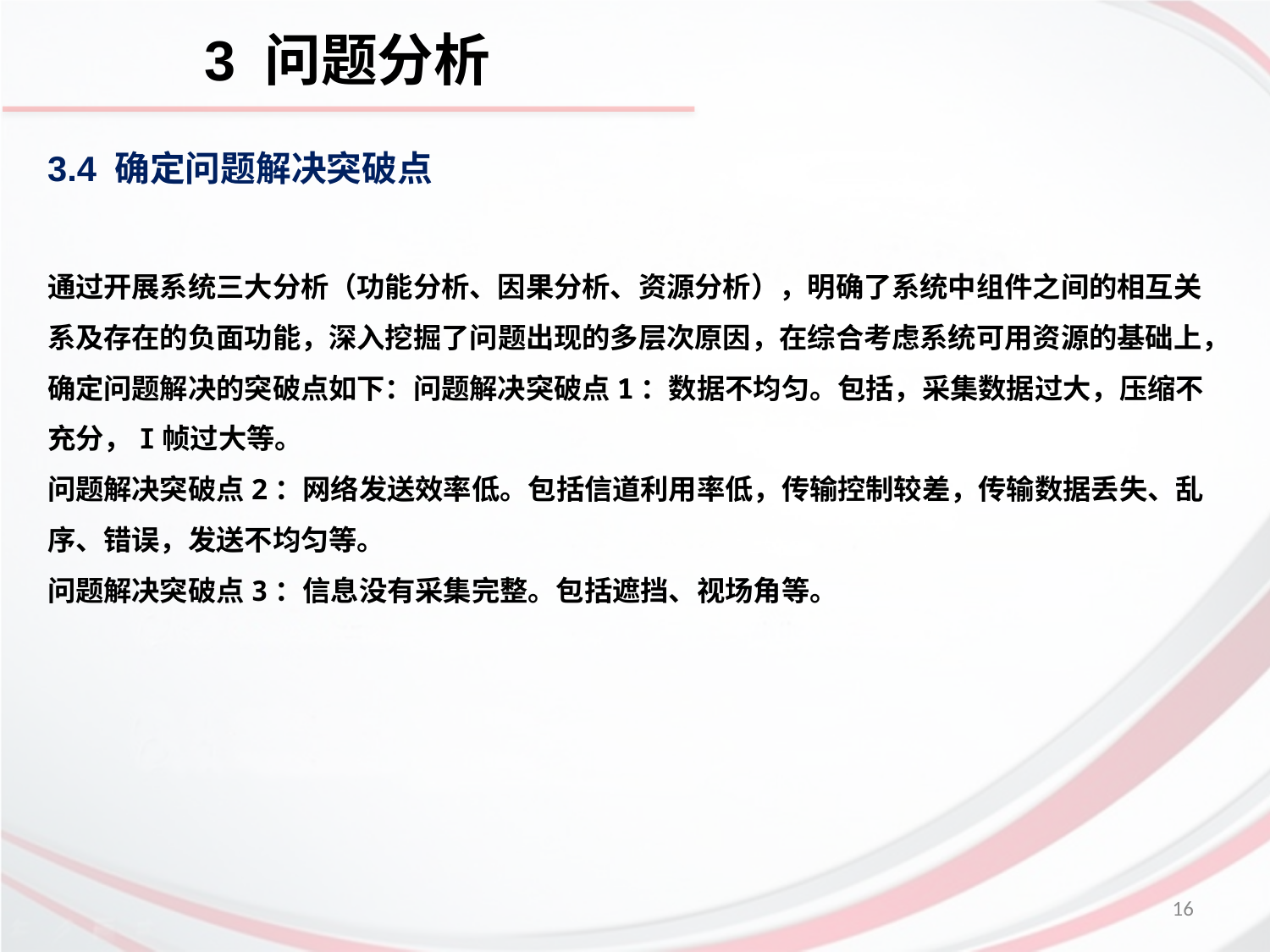

3 问题分析
3.4 确定问题解决突破点

通过开展系统三大分析（功能分析、因果分析、资源分析），明确了系统中组件之间的相互关系及存在的负面功能，深入挖掘了问题出现的多层次原因，在综合考虑系统可用资源的基础上，确定问题解决的突破点如下：问题解决突破点1：数据不均匀。包括，采集数据过大，压缩不充分，I帧过大等。
问题解决突破点2：网络发送效率低。包括信道利用率低，传输控制较差，传输数据丢失、乱序、错误，发送不均匀等。
问题解决突破点3：信息没有采集完整。包括遮挡、视场角等。
16